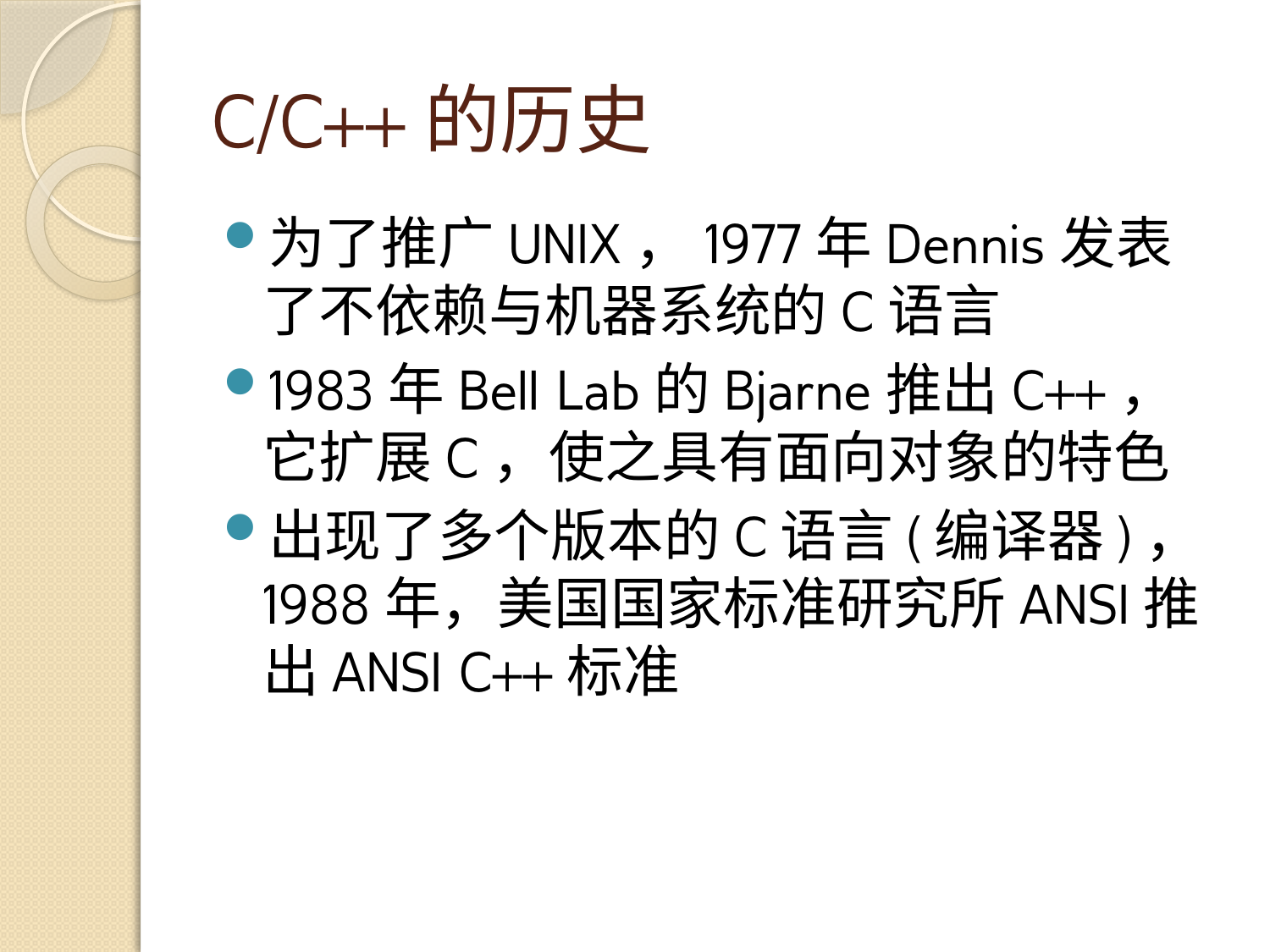

# C/C++的历史
为了推广UNIX，1977年Dennis发表了不依赖与机器系统的C语言
1983年Bell Lab的Bjarne推出C++，它扩展C，使之具有面向对象的特色
出现了多个版本的C语言(编译器)，1988年，美国国家标准研究所ANSI推出ANSI C++标准